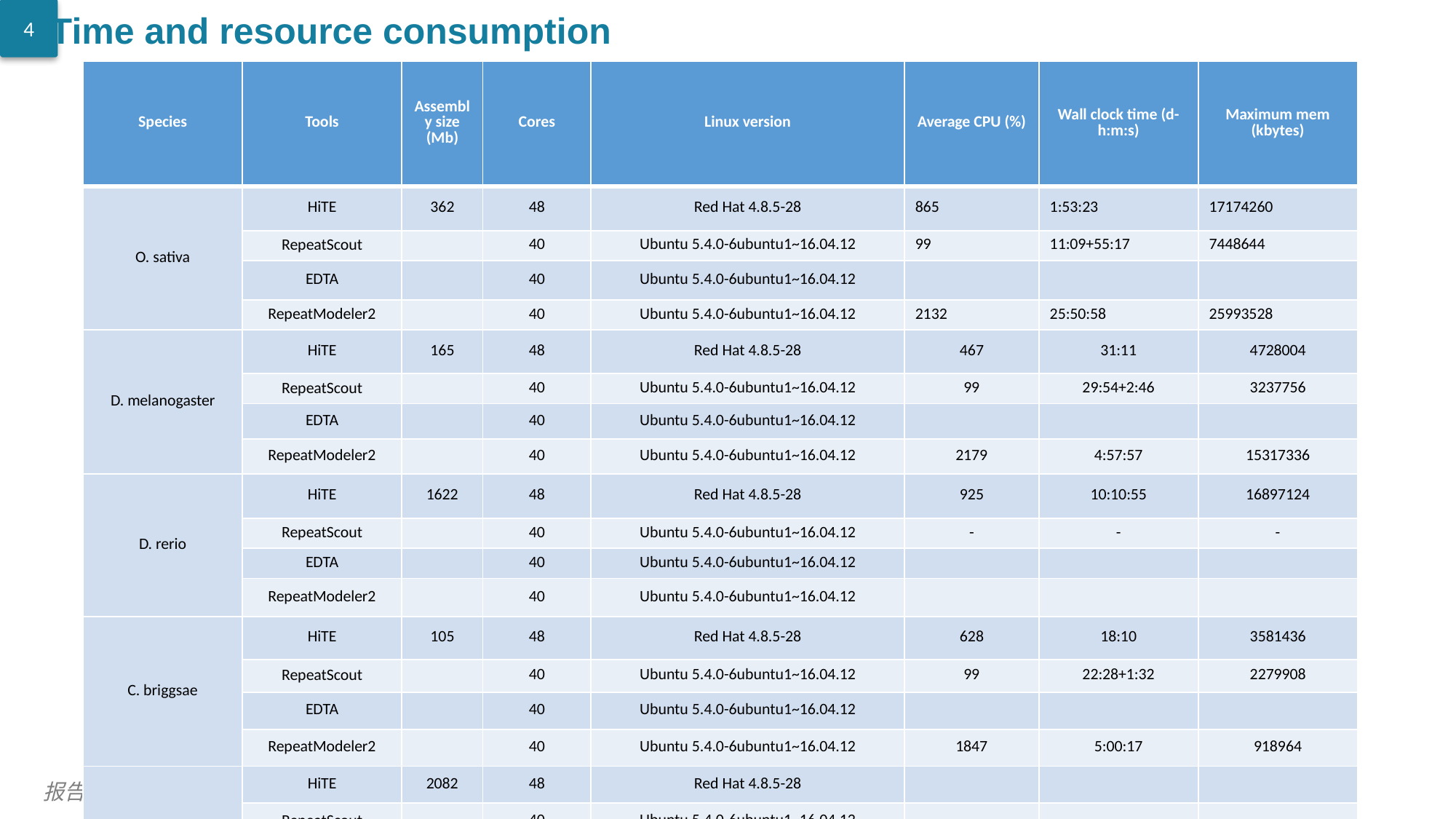

4
Time and resource consumption
| Species | Tools | Assembly size (Mb) | Cores | Linux version | Average CPU (%) | Wall clock time (d-h:m:s) | Maximum mem (kbytes) |
| --- | --- | --- | --- | --- | --- | --- | --- |
| O. sativa | HiTE | 362 | 48 | Red Hat 4.8.5-28 | 865 | 1:53:23 | 17174260 |
|  | RepeatScout |  | 40 | Ubuntu 5.4.0-6ubuntu1~16.04.12 | 99 | 11:09+55:17 | 7448644 |
|  | EDTA |  | 40 | Ubuntu 5.4.0-6ubuntu1~16.04.12 |  |  |  |
|  | RepeatModeler2 |  | 40 | Ubuntu 5.4.0-6ubuntu1~16.04.12 | 2132 | 25:50:58 | 25993528 |
| D. melanogaster | HiTE | 165 | 48 | Red Hat 4.8.5-28 | 467 | 31:11 | 4728004 |
|  | RepeatScout |  | 40 | Ubuntu 5.4.0-6ubuntu1~16.04.12 | 99 | 29:54+2:46 | 3237756 |
|  | EDTA |  | 40 | Ubuntu 5.4.0-6ubuntu1~16.04.12 |  |  |  |
|  | RepeatModeler2 |  | 40 | Ubuntu 5.4.0-6ubuntu1~16.04.12 | 2179 | 4:57:57 | 15317336 |
| D. rerio | HiTE | 1622 | 48 | Red Hat 4.8.5-28 | 925 | 10:10:55 | 16897124 |
|  | RepeatScout |  | 40 | Ubuntu 5.4.0-6ubuntu1~16.04.12 | - | - | - |
|  | EDTA |  | 40 | Ubuntu 5.4.0-6ubuntu1~16.04.12 |  |  |  |
|  | RepeatModeler2 |  | 40 | Ubuntu 5.4.0-6ubuntu1~16.04.12 |  |  |  |
| C. briggsae | HiTE | 105 | 48 | Red Hat 4.8.5-28 | 628 | 18:10 | 3581436 |
|  | RepeatScout |  | 40 | Ubuntu 5.4.0-6ubuntu1~16.04.12 | 99 | 22:28+1:32 | 2279908 |
|  | EDTA |  | 40 | Ubuntu 5.4.0-6ubuntu1~16.04.12 |  |  |  |
|  | RepeatModeler2 |  | 40 | Ubuntu 5.4.0-6ubuntu1~16.04.12 | 1847 | 5:00:17 | 918964 |
| Zea mays | HiTE | 2082 | 48 | Red Hat 4.8.5-28 |  |  |  |
|  | RepeatScout |  | 40 | Ubuntu 5.4.0-6ubuntu1~16.04.12 | - | - | - |
|  | EDTA |  | 40 | Ubuntu 5.4.0-6ubuntu1~16.04.12 |  |  |  |
|  | RepeatModeler2 |  | 40 | Ubuntu 5.4.0-6ubuntu1~16.04.12 |  |  |  |
报告人： 胡康